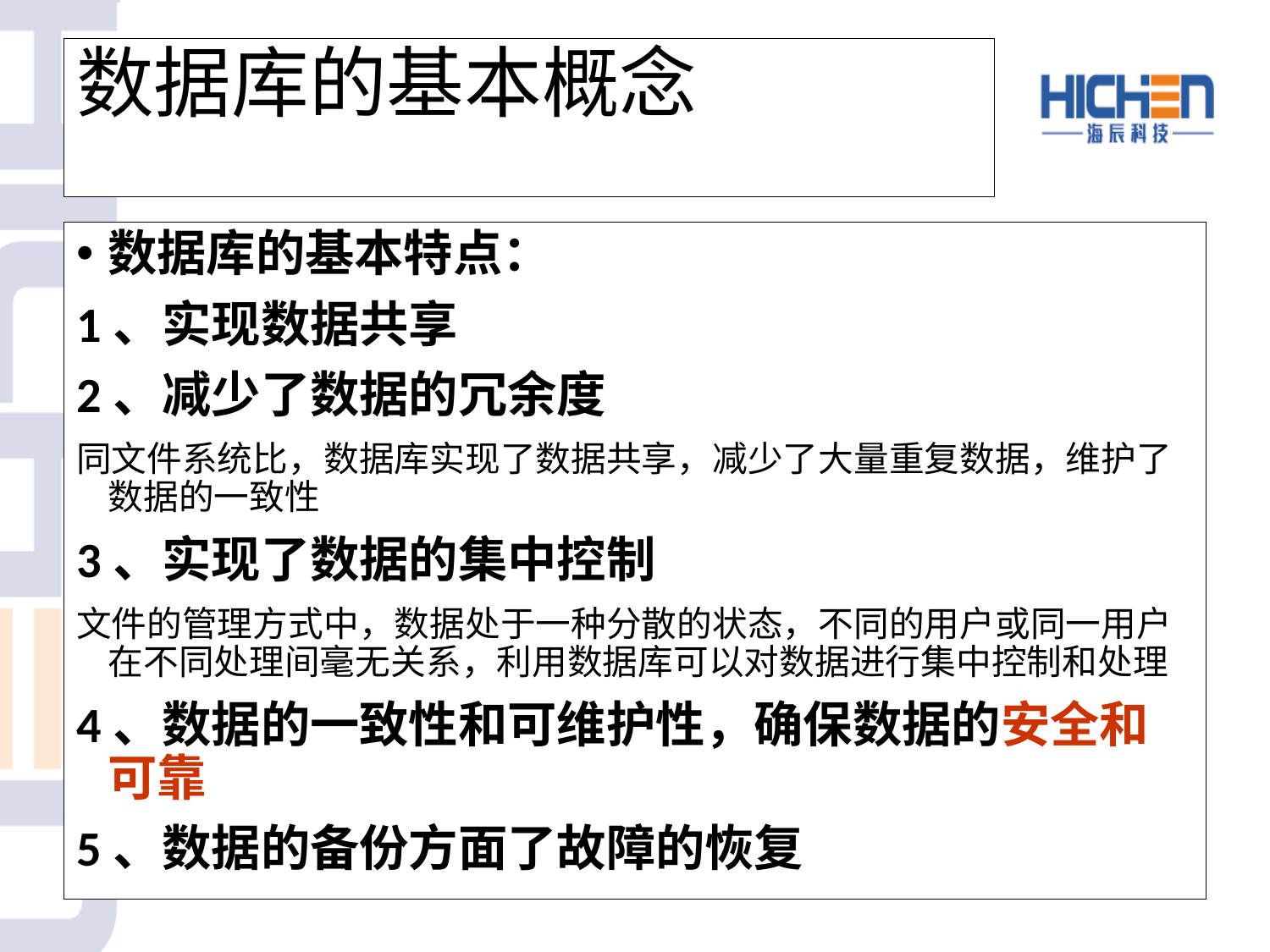

# 数据库的基本概念
数据库的基本特点：
1、实现数据共享
2、减少了数据的冗余度
同文件系统比，数据库实现了数据共享，减少了大量重复数据，维护了数据的一致性
3、实现了数据的集中控制
文件的管理方式中，数据处于一种分散的状态，不同的用户或同一用户在不同处理间毫无关系，利用数据库可以对数据进行集中控制和处理
4、数据的一致性和可维护性，确保数据的安全和可靠
5、数据的备份方面了故障的恢复